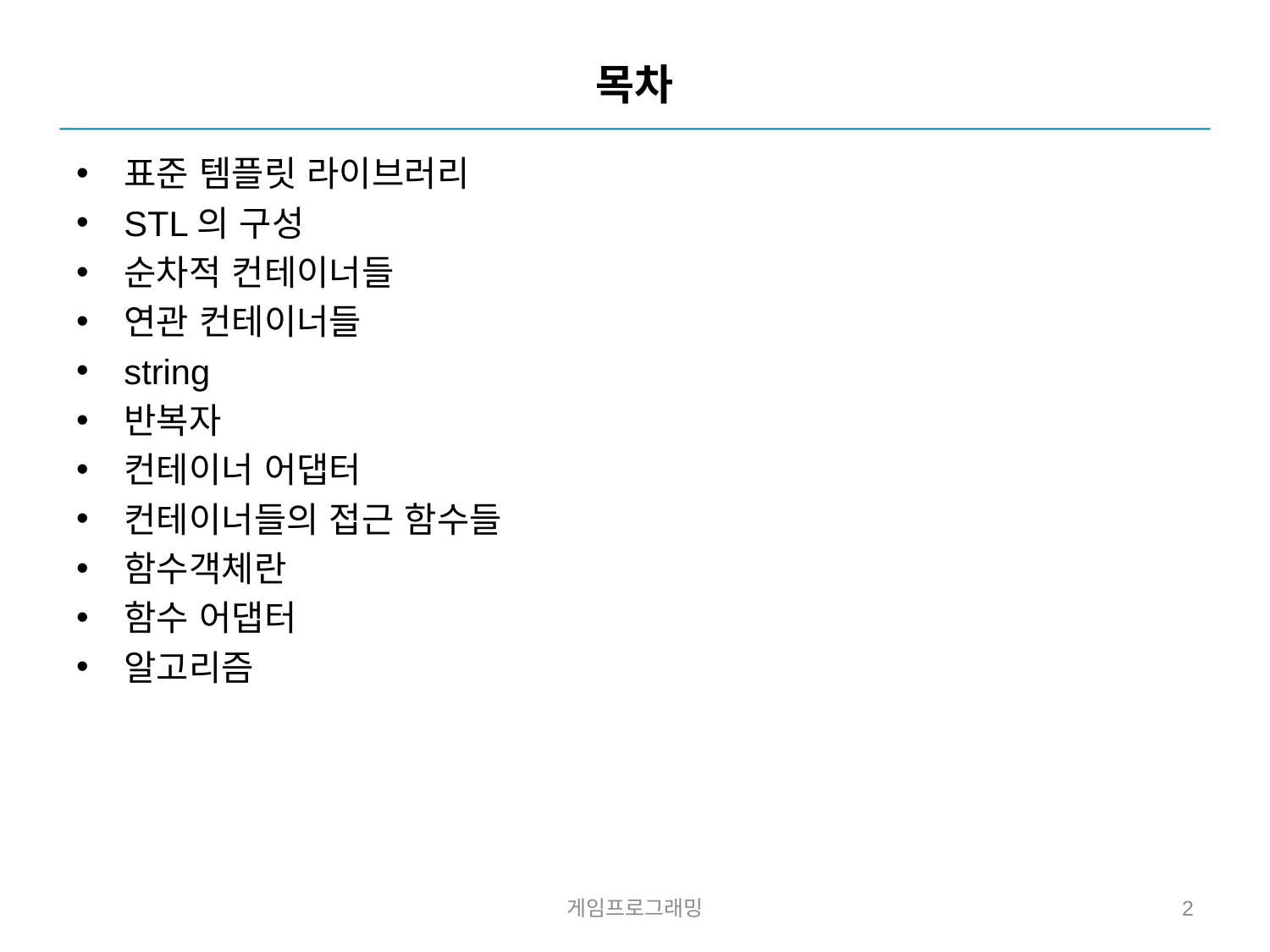

# 목차
표준 템플릿 라이브러리
STL의 구성
순차적 컨테이너들
연관 컨테이너들
string
반복자
컨테이너 어댑터
컨테이너들의 접근 함수들
함수객체란
함수 어댑터
알고리즘

게임프로그래밍
2